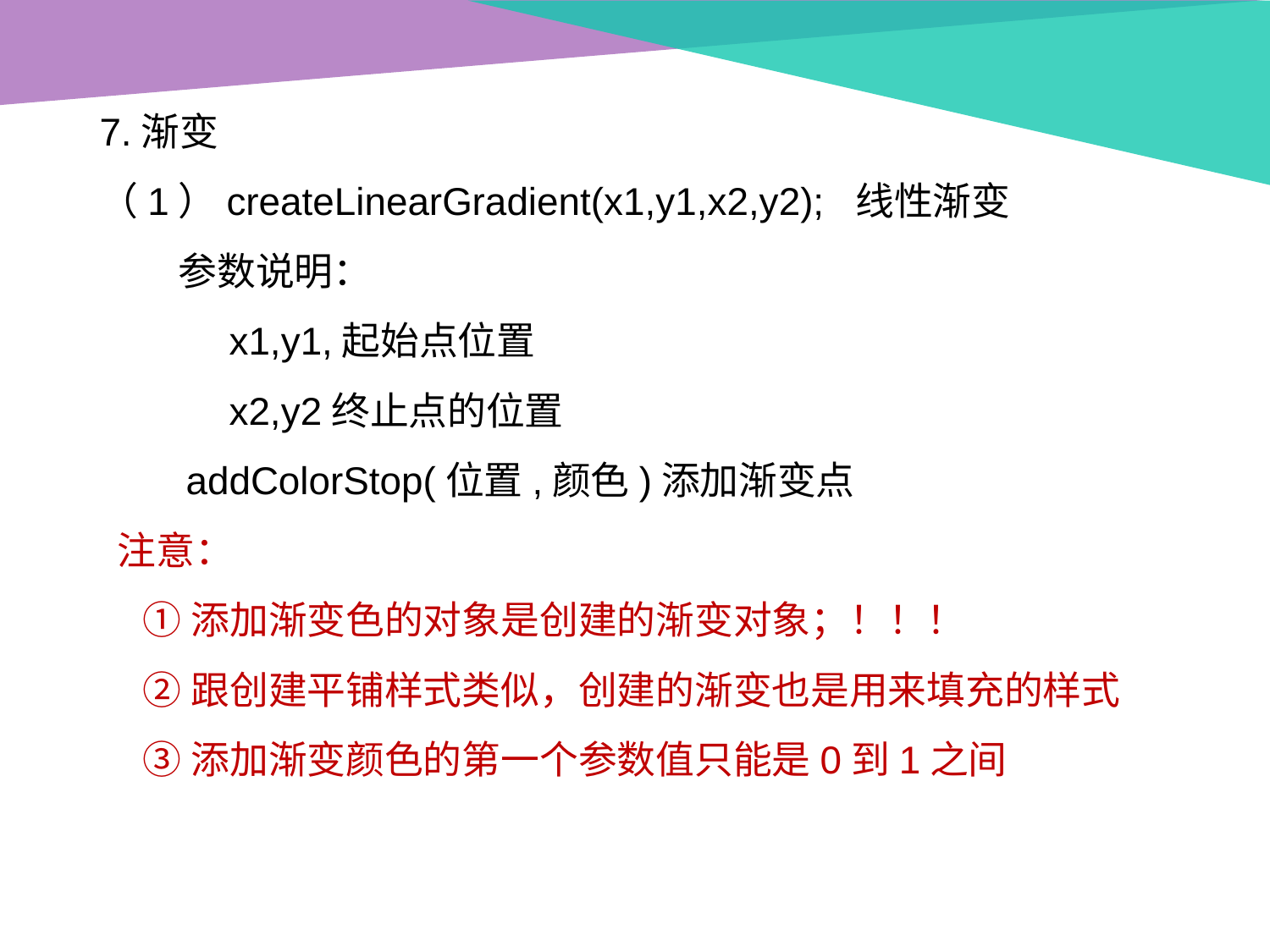

7.渐变
（1）createLinearGradient(x1,y1,x2,y2);  线性渐变
        参数说明：
            x1,y1,起始点位置
            x2,y2终止点的位置
        addColorStop(位置,颜色)添加渐变点
 注意：
     ①添加渐变色的对象是创建的渐变对象；！！！
     ②跟创建平铺样式类似，创建的渐变也是用来填充的样式
     ③添加渐变颜色的第一个参数值只能是0到1之间